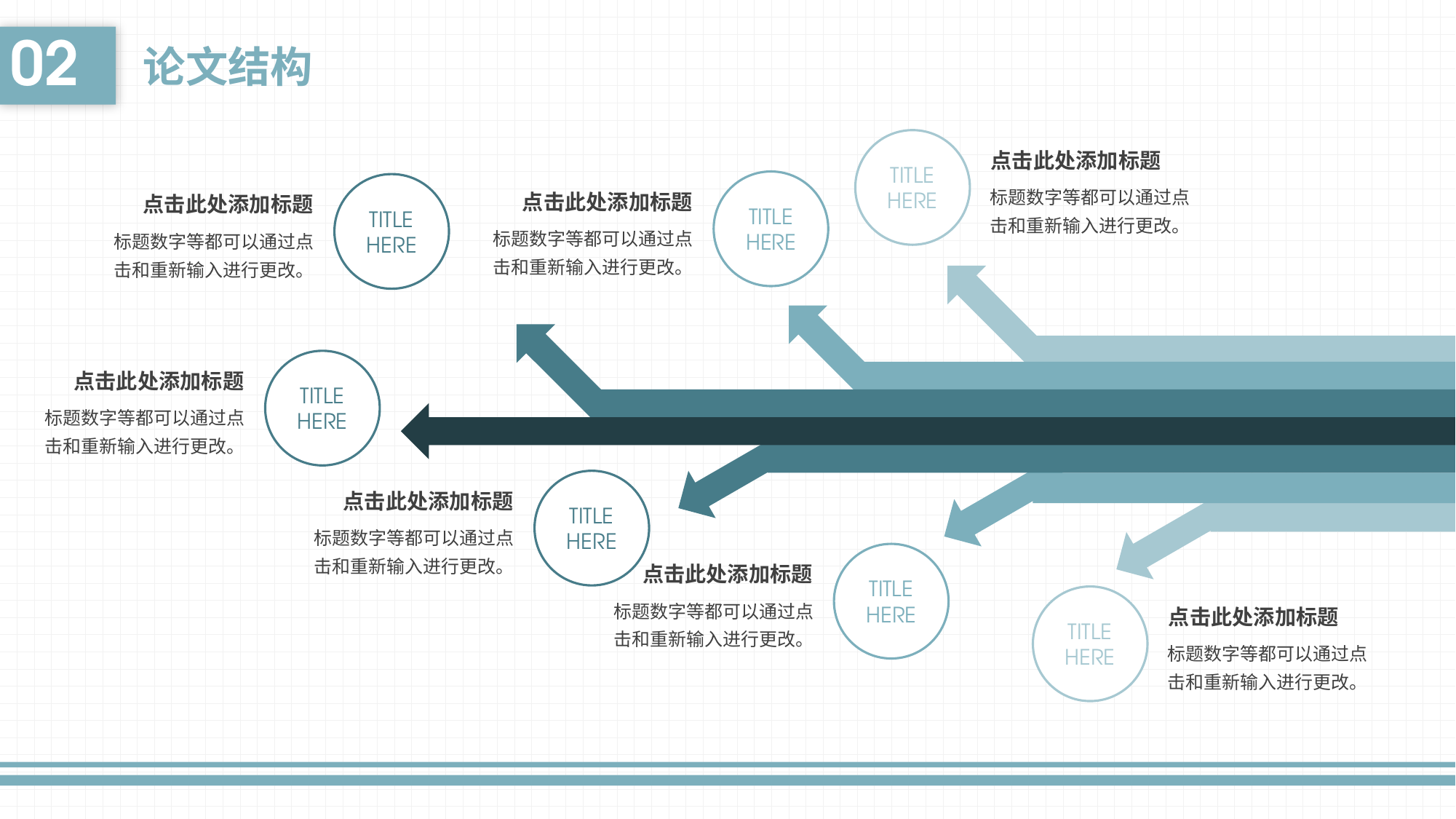

02
论文结构
TITLE HERE
点击此处添加标题
标题数字等都可以通过点击和重新输入进行更改。
TITLE HERE
点击此处添加标题
标题数字等都可以通过点击和重新输入进行更改。
TITLE HERE
点击此处添加标题
标题数字等都可以通过点击和重新输入进行更改。

TITLE HERE
点击此处添加标题
标题数字等都可以通过点击和重新输入进行更改。

TITLE HERE
点击此处添加标题
标题数字等都可以通过点击和重新输入进行更改。

TITLE HERE
点击此处添加标题
标题数字等都可以通过点击和重新输入进行更改。
TITLE HERE
点击此处添加标题
标题数字等都可以通过点击和重新输入进行更改。